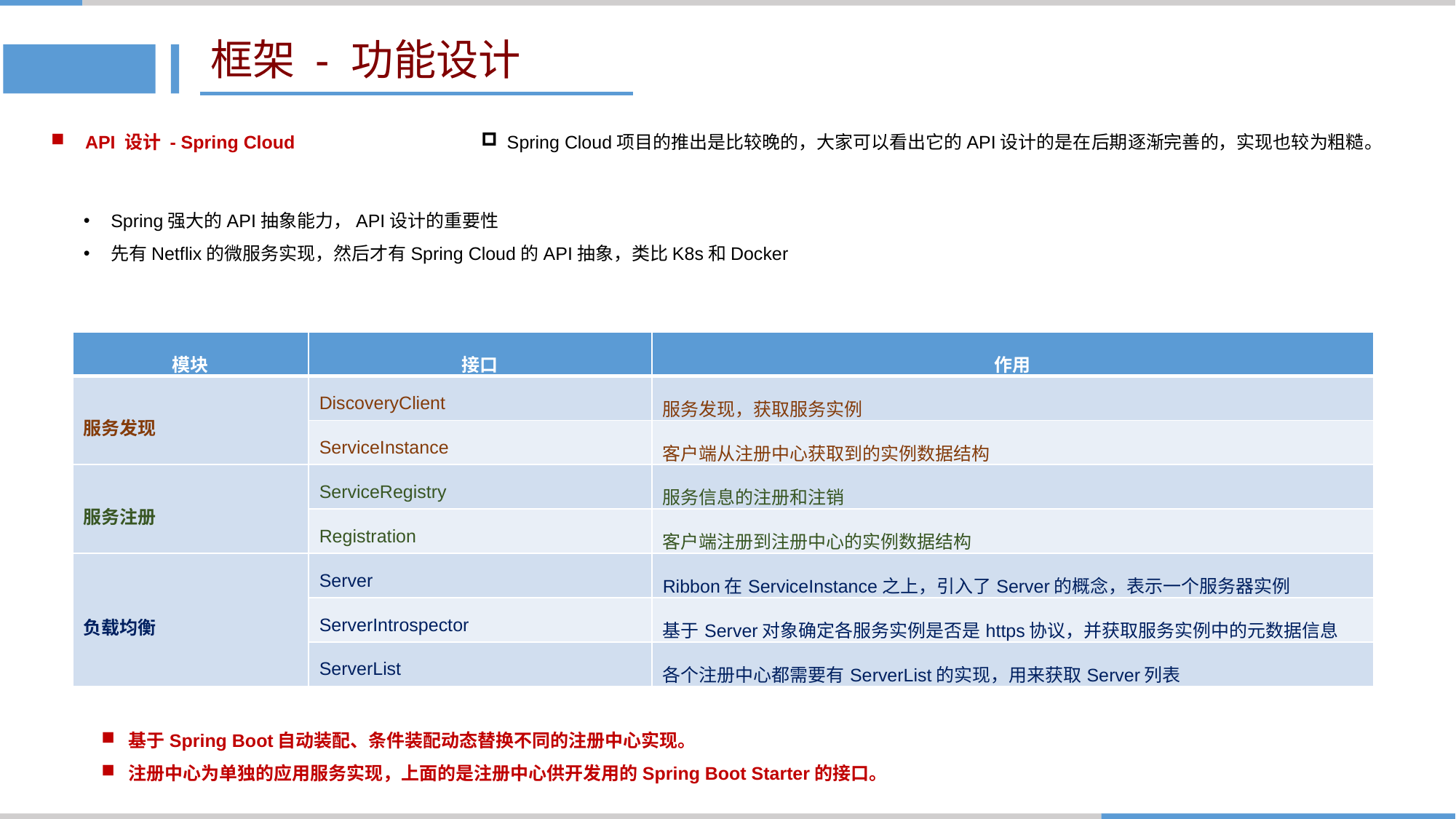

# 框架 - 功能设计

API 设计 - Spring Cloud
 Spring Cloud项目的推出是比较晚的，大家可以看出它的API设计的是在后期逐渐完善的，实现也较为粗糙。
Spring强大的API抽象能力，API设计的重要性
先有Netflix的微服务实现，然后才有Spring Cloud的API抽象，类比K8s和Docker
| 模块 | 接口 | 作用 |
| --- | --- | --- |
| 服务发现 | DiscoveryClient | 服务发现，获取服务实例 |
|  | ServiceInstance | 客户端从注册中心获取到的实例数据结构 |
| 服务注册 | ServiceRegistry | 服务信息的注册和注销 |
|  | Registration | 客户端注册到注册中心的实例数据结构 |
| 负载均衡 | Server | Ribbon在ServiceInstance之上，引入了Server的概念，表示一个服务器实例 |
|  | ServerIntrospector | 基于Server对象确定各服务实例是否是https协议，并获取服务实例中的元数据信息 |
|  | ServerList | 各个注册中心都需要有ServerList的实现，用来获取Server列表 |
基于Spring Boot自动装配、条件装配动态替换不同的注册中心实现。
注册中心为单独的应用服务实现，上面的是注册中心供开发用的Spring Boot Starter的接口。